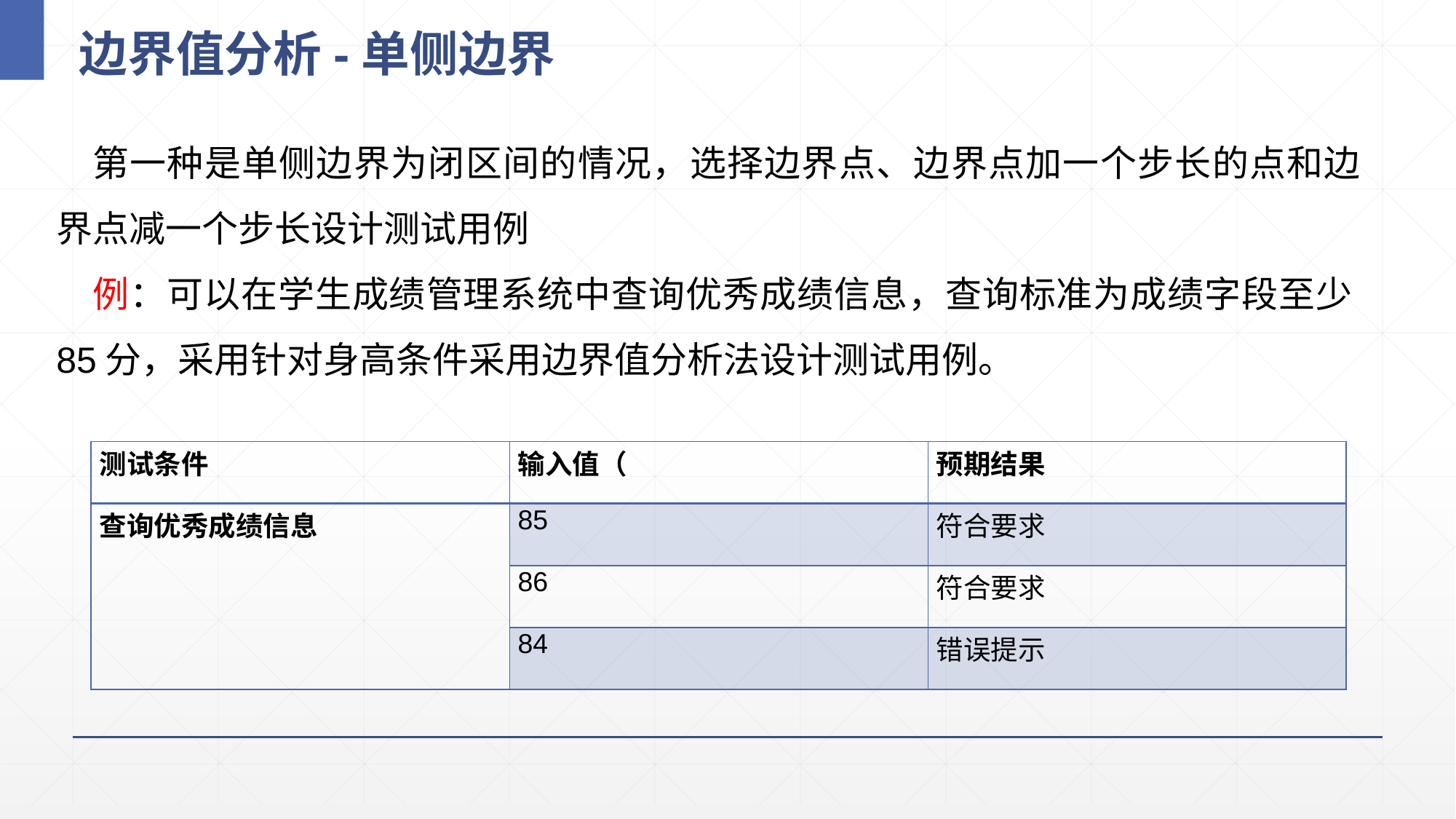

# 边界值分析-单侧边界
第一种是单侧边界为闭区间的情况，选择边界点、边界点加一个步长的点和边界点减一个步长设计测试用例
例：可以在学生成绩管理系统中查询优秀成绩信息，查询标准为成绩字段至少85分，采用针对身高条件采用边界值分析法设计测试用例。
| 测试条件 | 输入值（ | 预期结果 |
| --- | --- | --- |
| 查询优秀成绩信息 | 85 | 符合要求 |
|  | 86 | 符合要求 |
|  | 84 | 错误提示 |